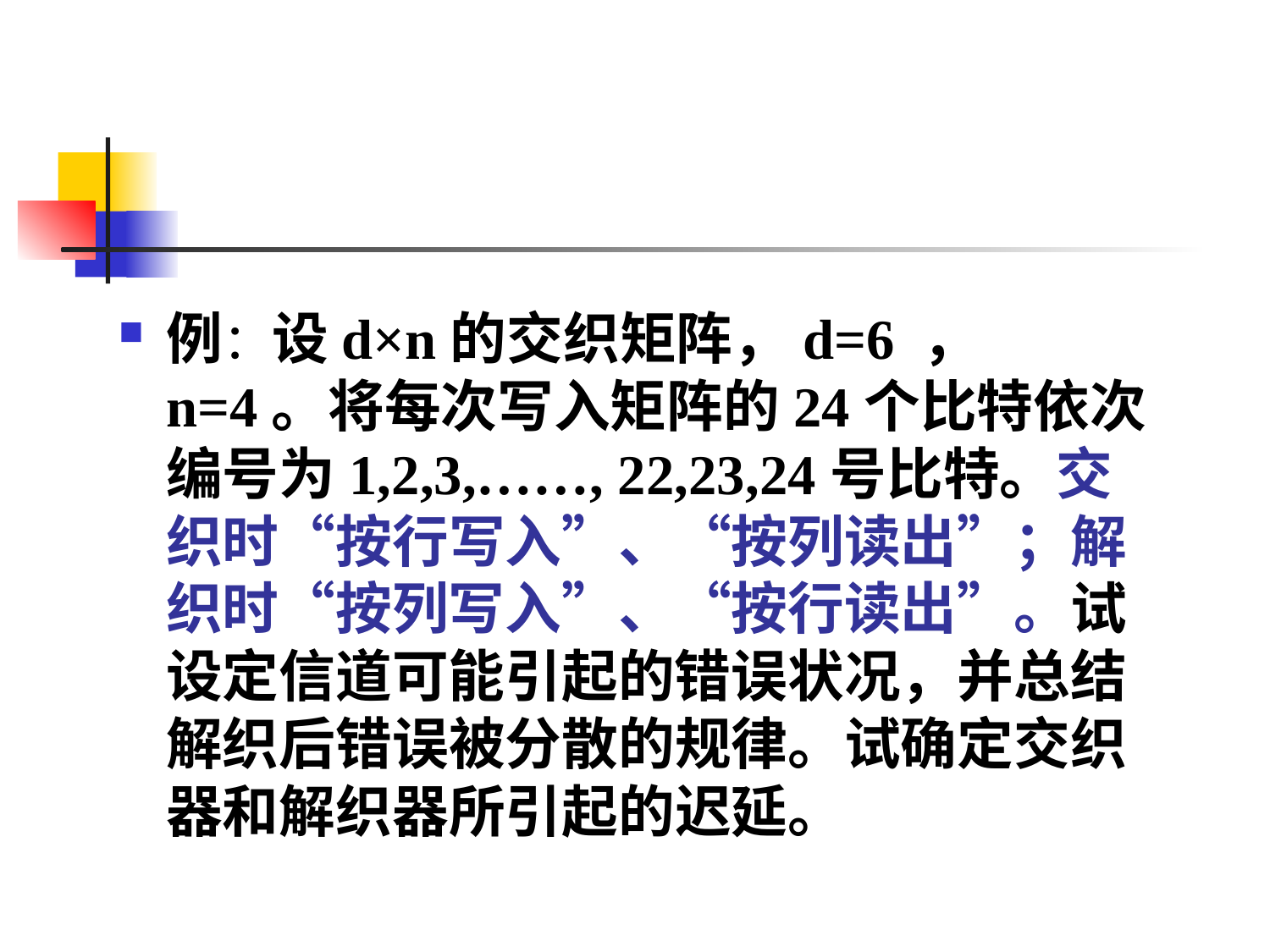

#
例：设d×n的交织矩阵，d=6 ， n=4。将每次写入矩阵的24个比特依次编号为1,2,3,……, 22,23,24号比特。交织时“按行写入”、“按列读出”；解织时“按列写入”、“按行读出”。试设定信道可能引起的错误状况，并总结解织后错误被分散的规律。试确定交织器和解织器所引起的迟延。